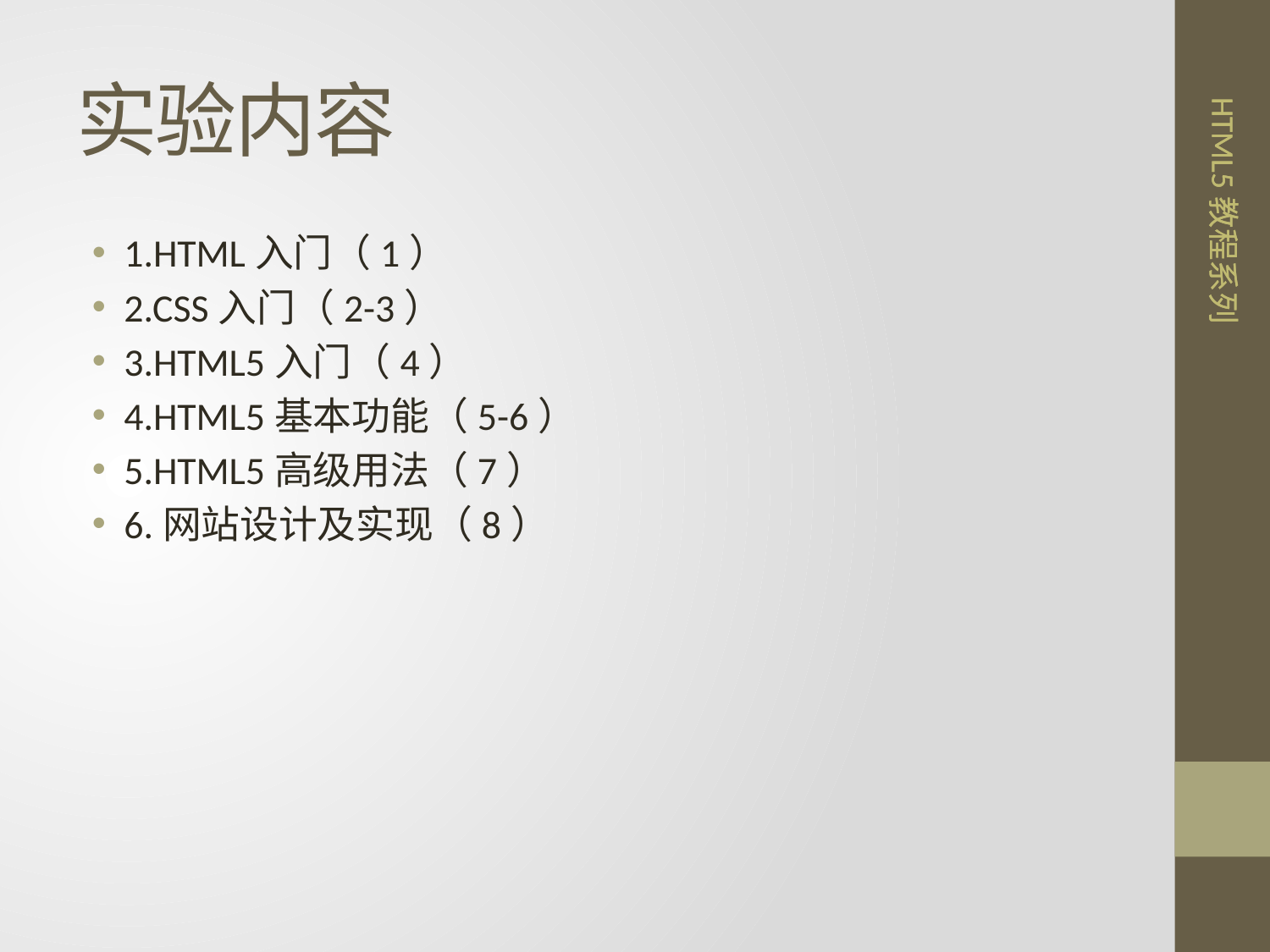

# 实验内容
1.HTML入门（1）
2.CSS入门（2-3）
3.HTML5入门（4）
4.HTML5基本功能（5-6）
5.HTML5高级用法（7）
6.网站设计及实现（8）